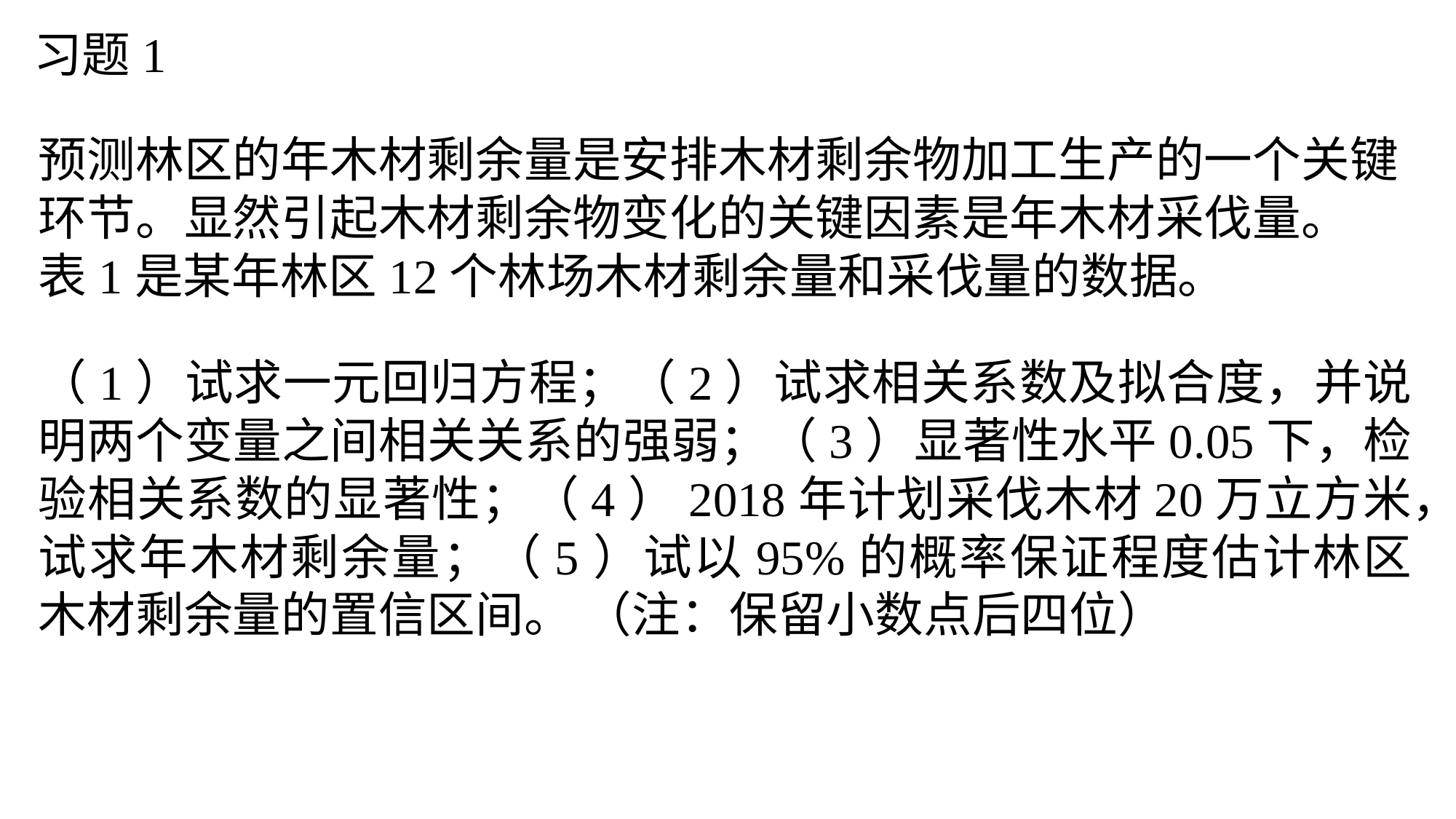

习题1
预测林区的年木材剩余量是安排木材剩余物加工生产的一个关键环节。显然引起木材剩余物变化的关键因素是年木材采伐量。
表1是某年林区12个林场木材剩余量和采伐量的数据。
（1）试求一元回归方程；（2）试求相关系数及拟合度，并说明两个变量之间相关关系的强弱；（3）显著性水平0.05下，检验相关系数的显著性；（4）2018年计划采伐木材20万立方米，试求年木材剩余量；（5）试以95%的概率保证程度估计林区木材剩余量的置信区间。 （注：保留小数点后四位）